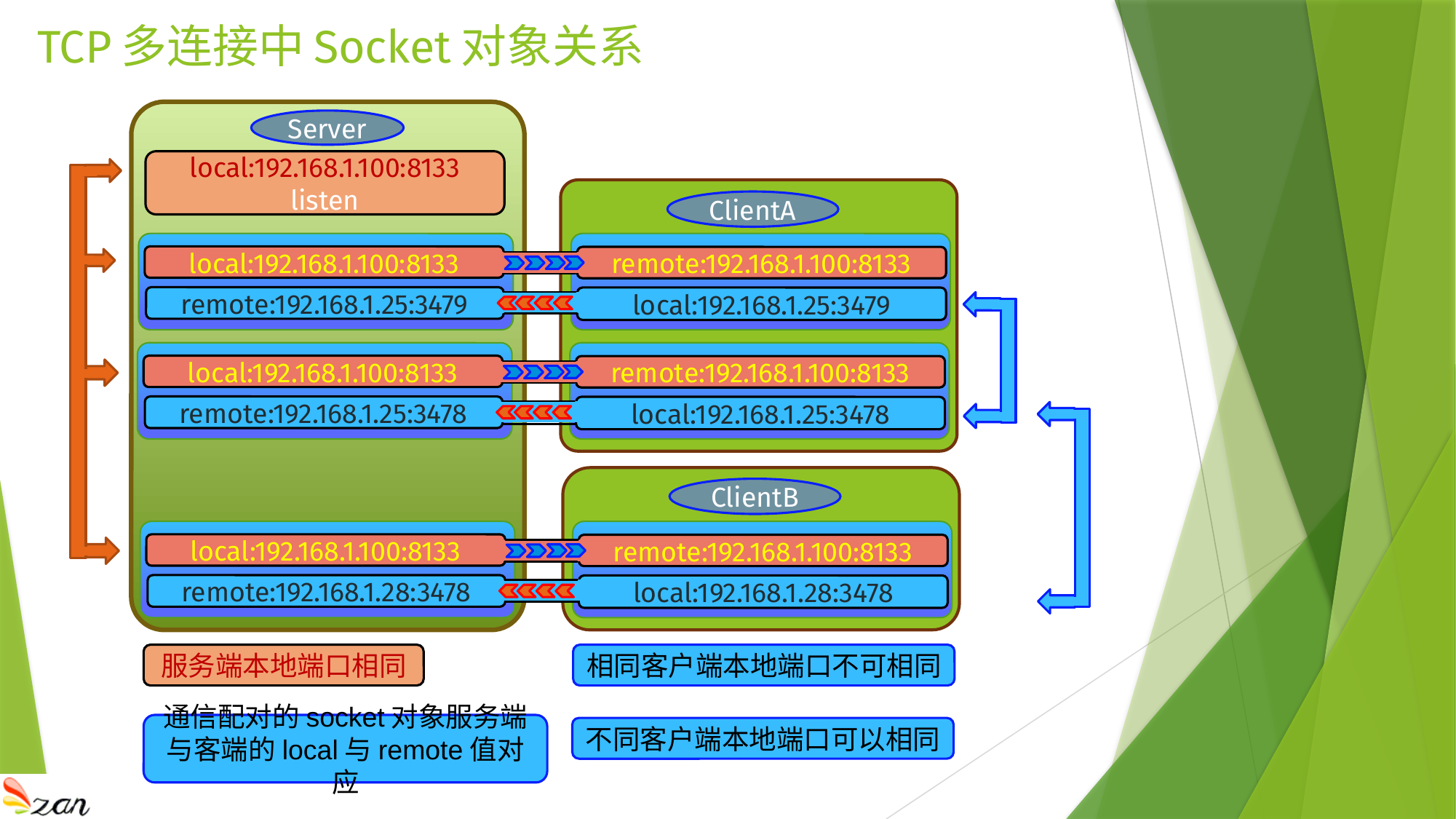

# TCP多连接中Socket对象关系

Server
local:192.168.1.100:8133
listen

ClientA

local:192.168.1.100:8133
remote:192.168.1.100:8133

remote:192.168.1.25:3479
local:192.168.1.25:3479

local:192.168.1.100:8133
remote:192.168.1.100:8133

remote:192.168.1.25:3478
local:192.168.1.25:3478

ClientB

local:192.168.1.100:8133
remote:192.168.1.100:8133

remote:192.168.1.28:3478
local:192.168.1.28:3478

服务端本地端口相同
相同客户端本地端口不可相同
通信配对的socket对象服务端
与客端的local与remote值对应
不同客户端本地端口可以相同